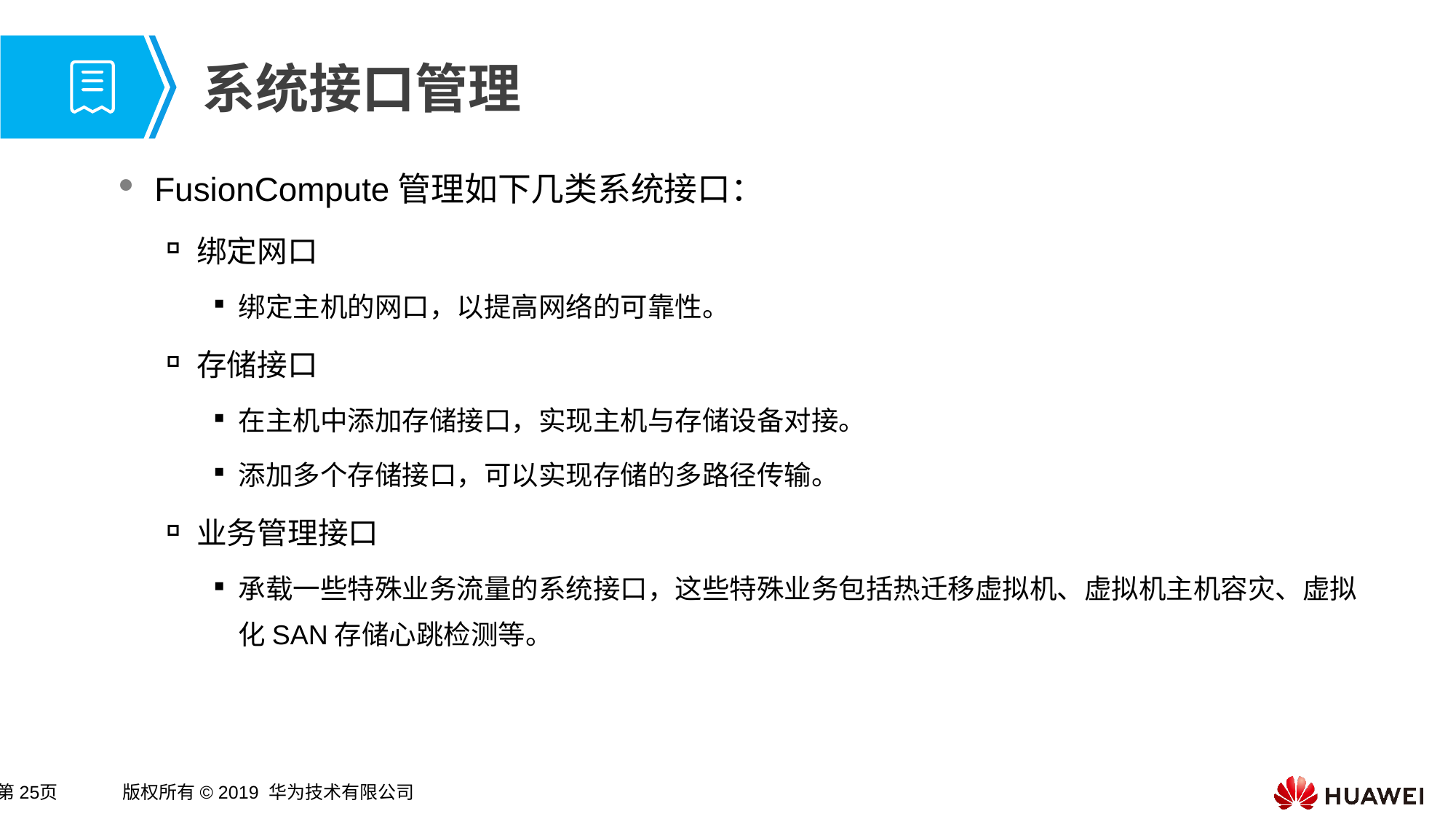

# 系统接口管理
FusionCompute管理如下几类系统接口：
绑定网口
绑定主机的网口，以提高网络的可靠性。
存储接口
在主机中添加存储接口，实现主机与存储设备对接。
添加多个存储接口，可以实现存储的多路径传输。
业务管理接口
承载一些特殊业务流量的系统接口，这些特殊业务包括热迁移虚拟机、虚拟机主机容灾、虚拟化SAN存储心跳检测等。